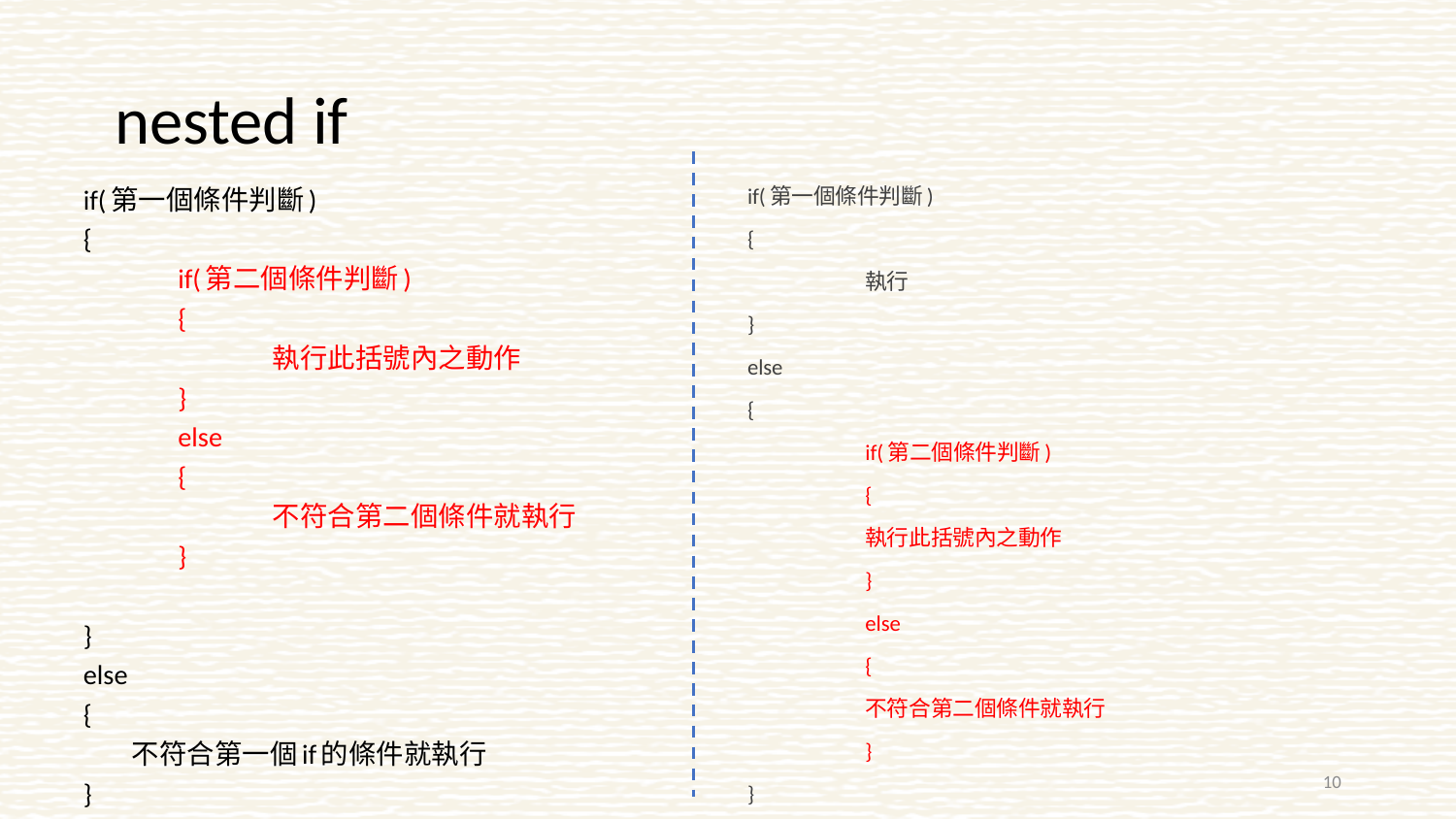

# nested if
if(第一個條件判斷)
{
	執行
}
else
{
	if(第二個條件判斷)
	{
		執行此括號內之動作
	}
	else
	{
		不符合第二個條件就執行
	}
}
if(第一個條件判斷)
{
	if(第二個條件判斷)
	{
		執行此括號內之動作
	}
	else
	{
		不符合第二個條件就執行
	}

}
else
{
       不符合第一個if的條件就執行
}
10